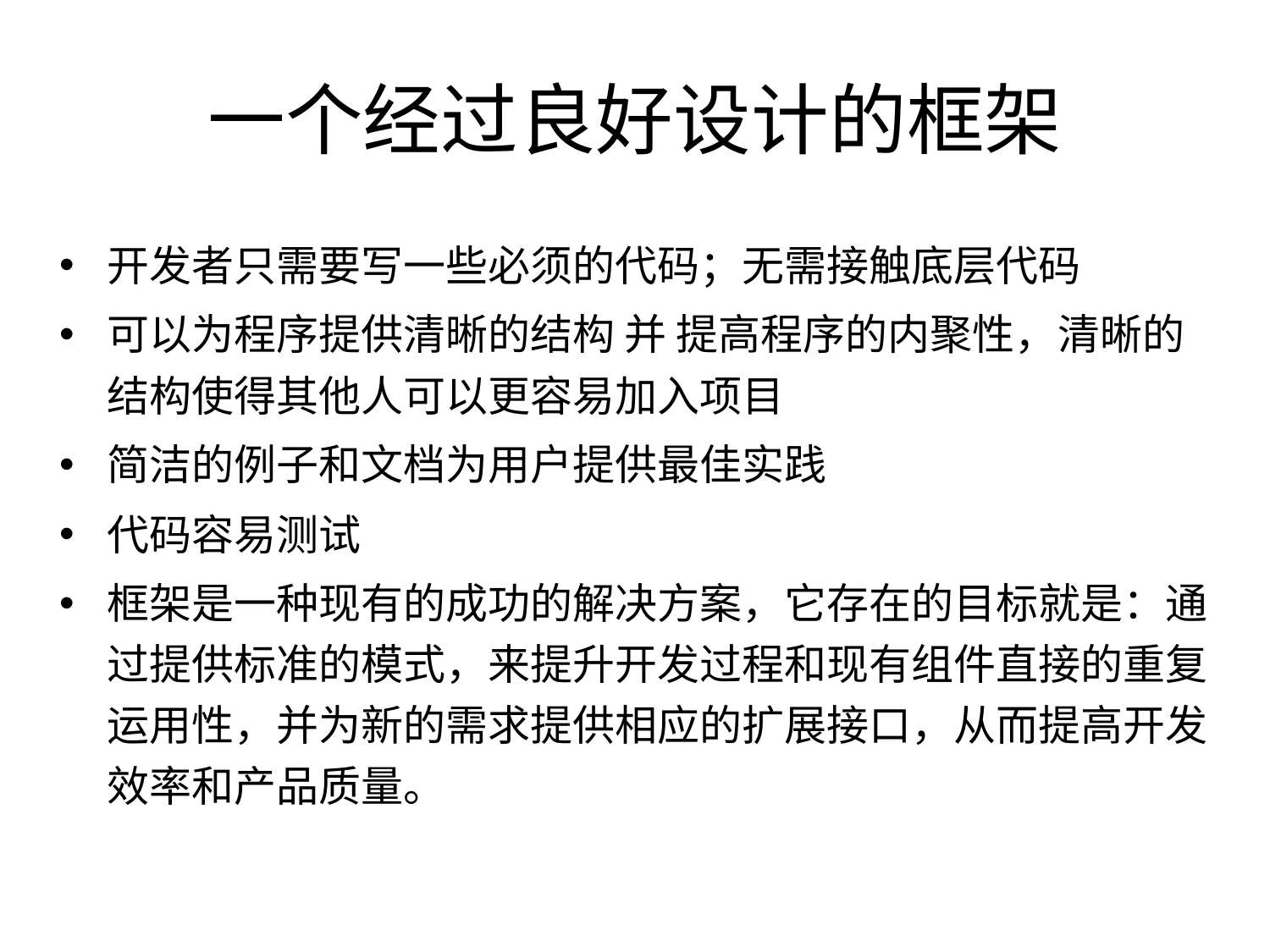

# 一个经过良好设计的框架
开发者只需要写一些必须的代码；无需接触底层代码
可以为程序提供清晰的结构 并 提高程序的内聚性，清晰的结构使得其他人可以更容易加入项目
简洁的例子和文档为用户提供最佳实践
代码容易测试
框架是一种现有的成功的解决方案，它存在的目标就是：通过提供标准的模式，来提升开发过程和现有组件直接的重复运用性，并为新的需求提供相应的扩展接口，从而提高开发效率和产品质量。